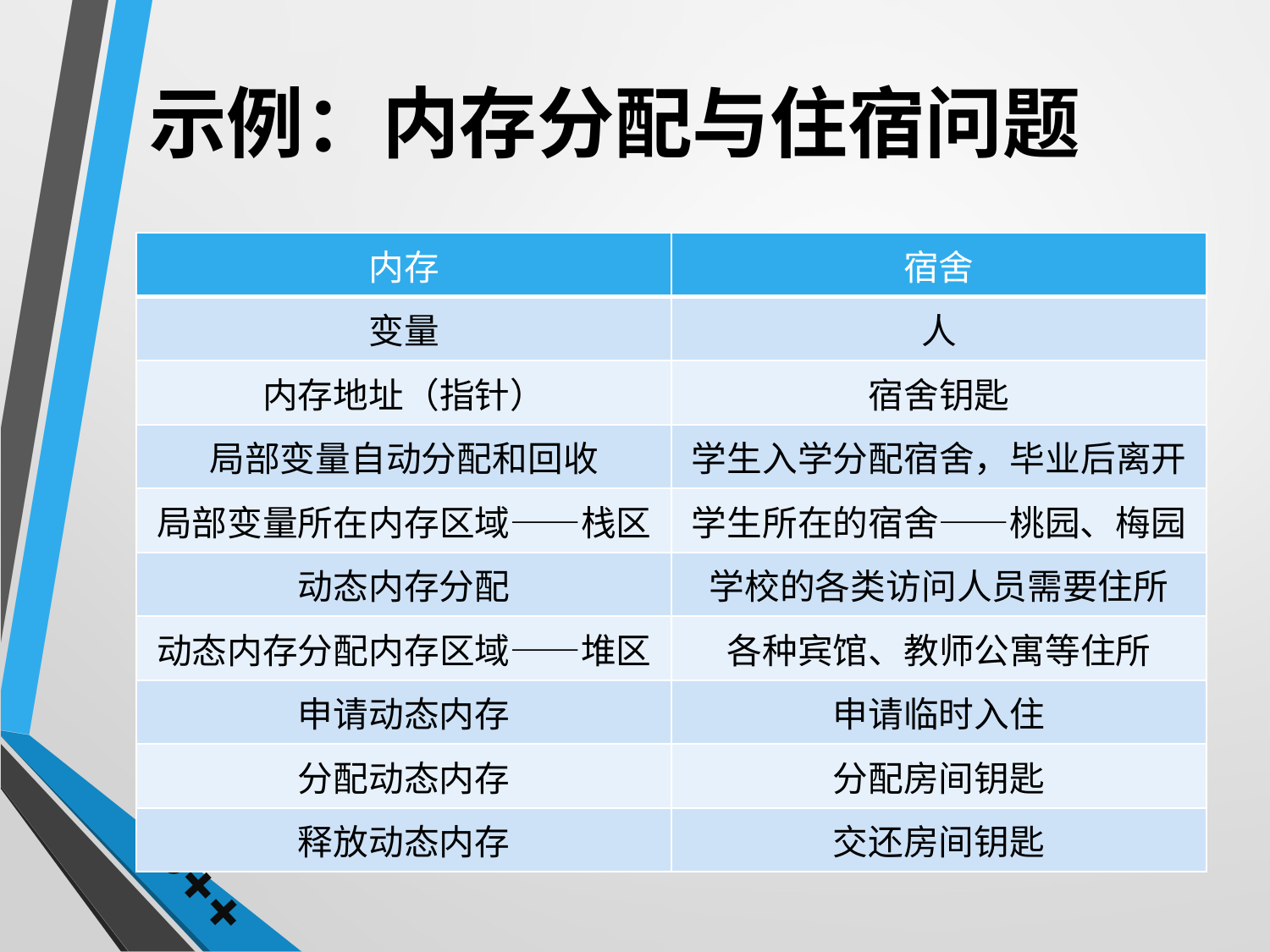

# 示例：内存分配与住宿问题
| 内存 | 宿舍 |
| --- | --- |
| 变量 | 人 |
| 内存地址（指针） | 宿舍钥匙 |
| 局部变量自动分配和回收 | 学生入学分配宿舍，毕业后离开 |
| 局部变量所在内存区域——栈区 | 学生所在的宿舍——桃园、梅园 |
| 动态内存分配 | 学校的各类访问人员需要住所 |
| 动态内存分配内存区域——堆区 | 各种宾馆、教师公寓等住所 |
| 申请动态内存 | 申请临时入住 |
| 分配动态内存 | 分配房间钥匙 |
| 释放动态内存 | 交还房间钥匙 |